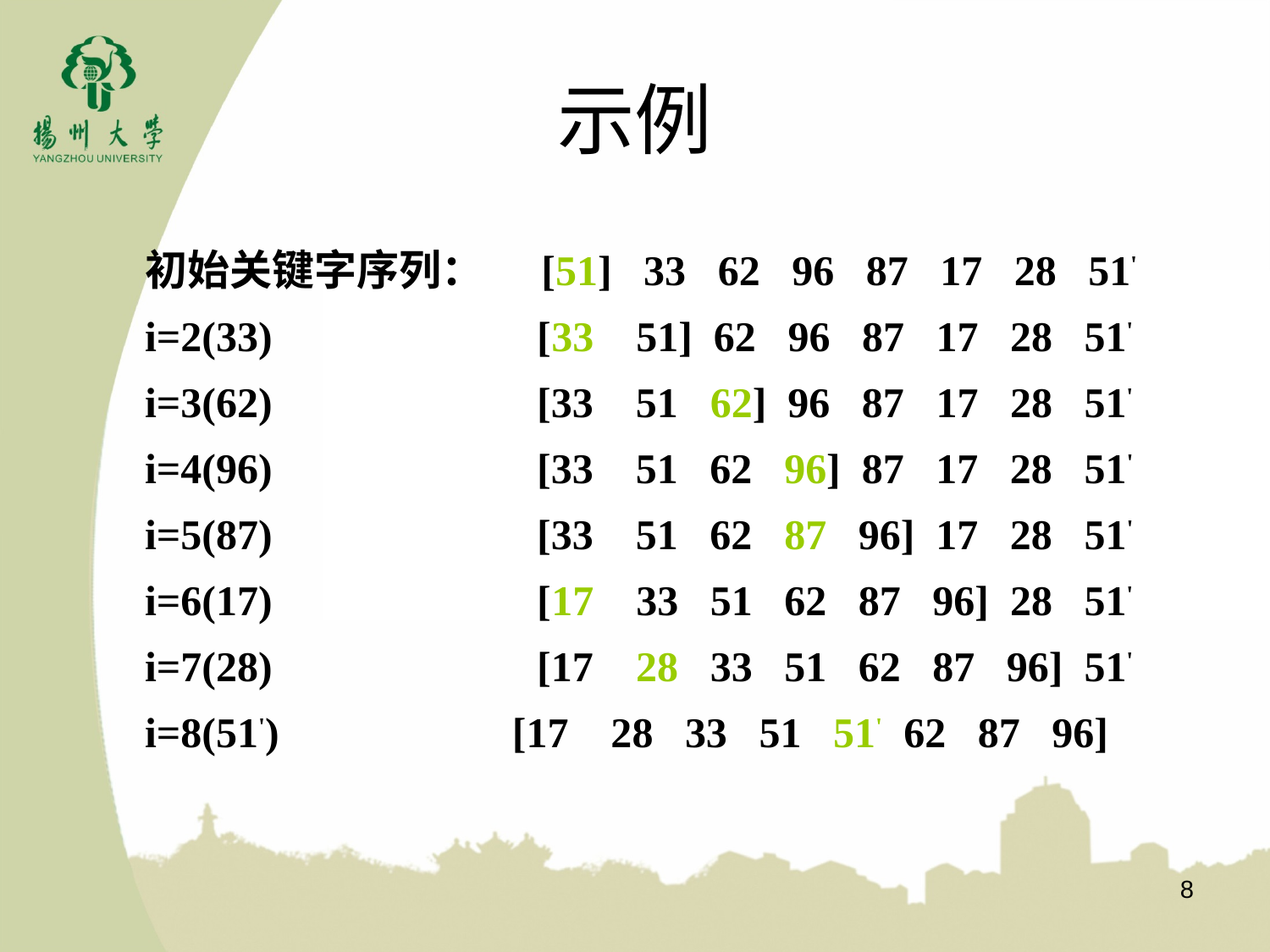

# 示例
初始关键字序列：     [51]   33   62   96   87   17   28   51'
i=2(33)                         [33    51]  62   96   87   17   28   51'
i=3(62)                         [33    51   62]  96   87   17   28   51'
i=4(96)                         [33    51   62   96]  87   17   28   51'
i=5(87)                         [33    51   62   87   96]  17   28   51'
i=6(17)                         [17    33   51   62   87   96]  28   51'
i=7(28)                         [17    28   33   51   62   87   96]  51'
i=8(51')                      [17    28   33   51   51'  62   87   96]

8